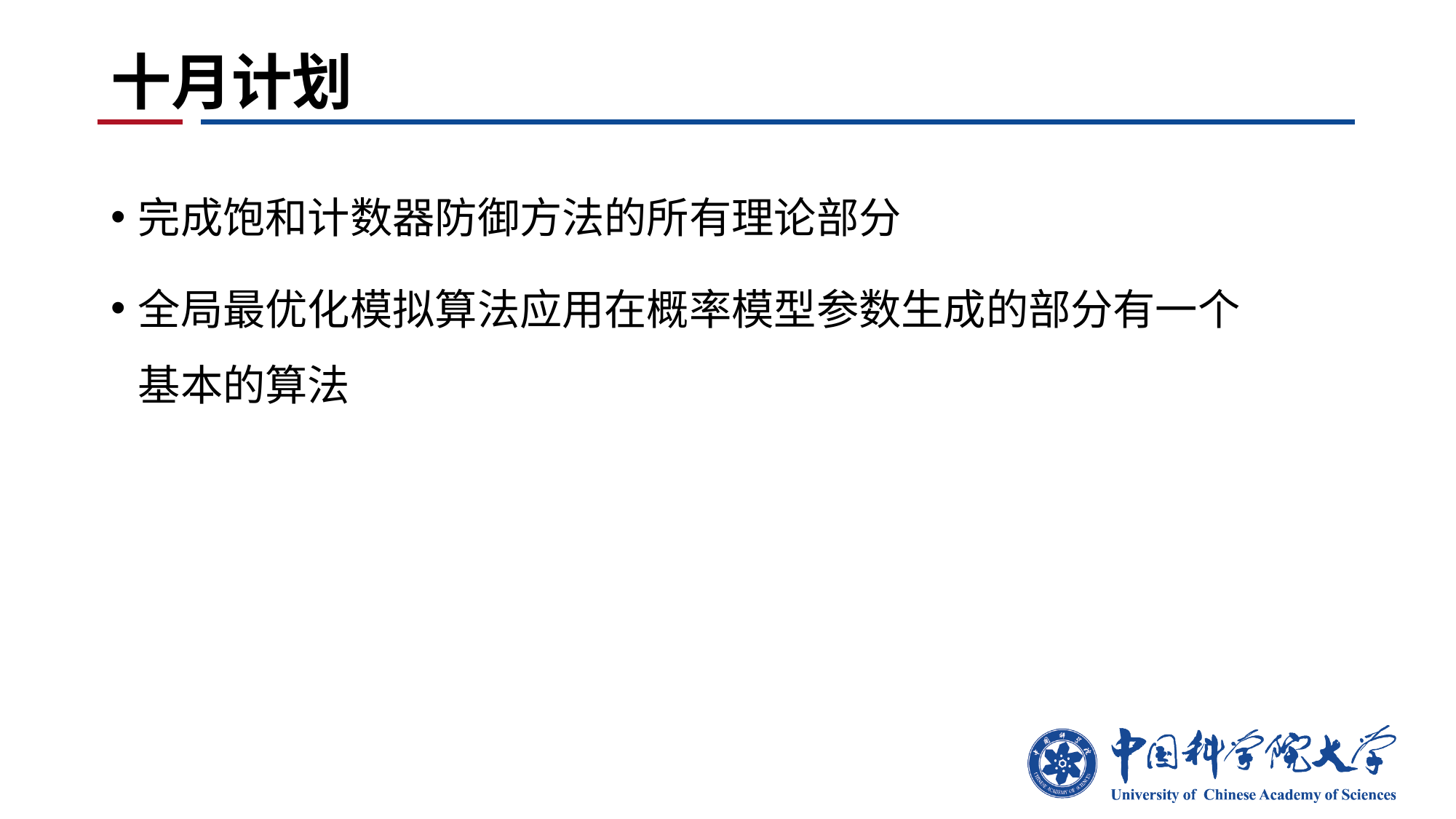

# 十月计划
完成饱和计数器防御方法的所有理论部分
全局最优化模拟算法应用在概率模型参数生成的部分有一个基本的算法